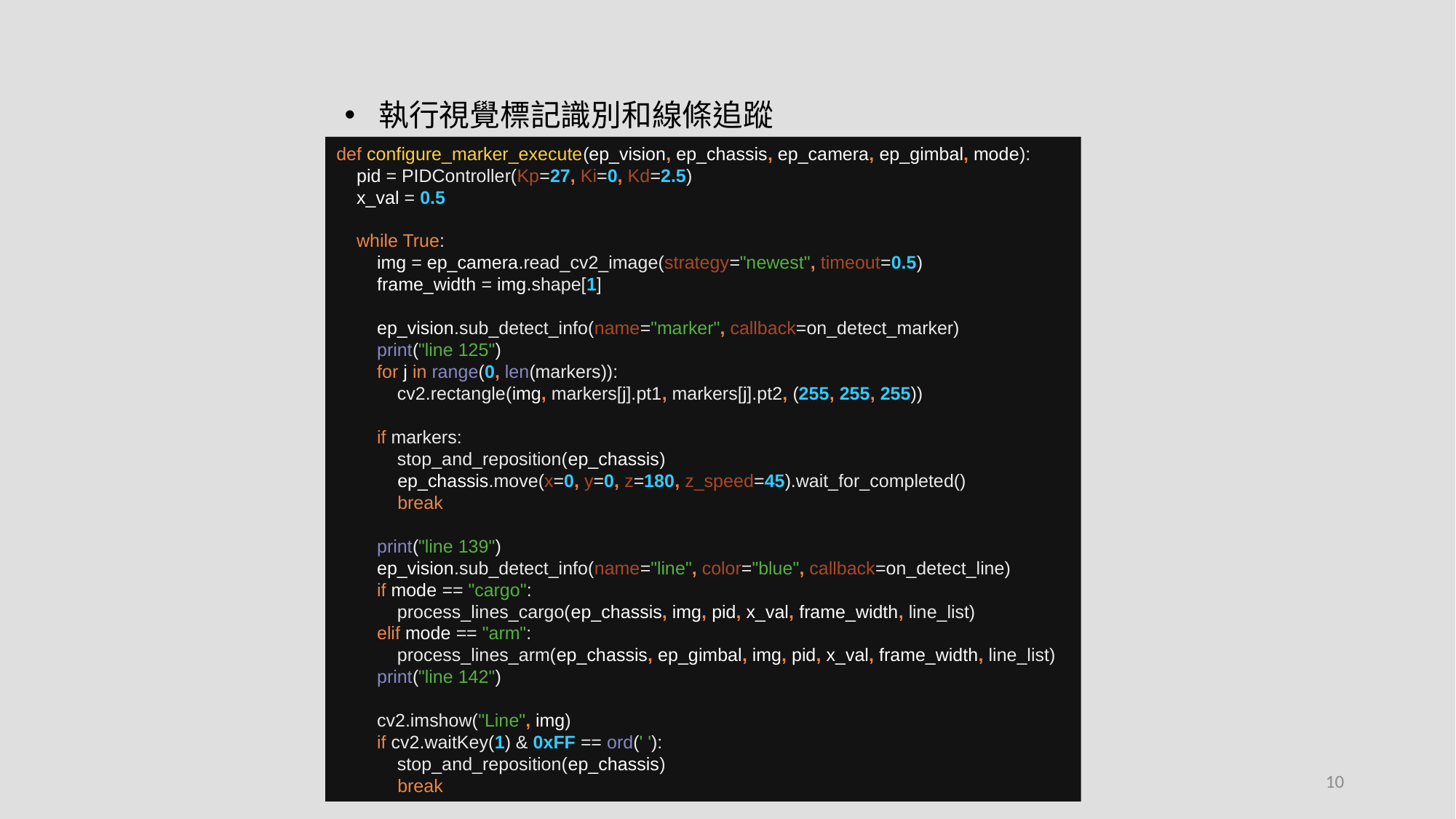

執行視覺標記識別和線條追蹤
def configure_marker_execute(ep_vision, ep_chassis, ep_camera, ep_gimbal, mode):
    pid = PIDController(Kp=27, Ki=0, Kd=2.5)
    x_val = 0.5
    while True:
        img = ep_camera.read_cv2_image(strategy="newest", timeout=0.5)
        frame_width = img.shape[1]
        ep_vision.sub_detect_info(name="marker", callback=on_detect_marker)
        print("line 125")
        for j in range(0, len(markers)):
            cv2.rectangle(img, markers[j].pt1, markers[j].pt2, (255, 255, 255))
        if markers:
            stop_and_reposition(ep_chassis)
            ep_chassis.move(x=0, y=0, z=180, z_speed=45).wait_for_completed()
            break
        print("line 139")
        ep_vision.sub_detect_info(name="line", color="blue", callback=on_detect_line)
        if mode == "cargo":
            process_lines_cargo(ep_chassis, img, pid, x_val, frame_width, line_list)
        elif mode == "arm":
            process_lines_arm(ep_chassis, ep_gimbal, img, pid, x_val, frame_width, line_list)
        print("line 142")
        cv2.imshow("Line", img)
        if cv2.waitKey(1) & 0xFF == ord(' '):
            stop_and_reposition(ep_chassis)
            break
10